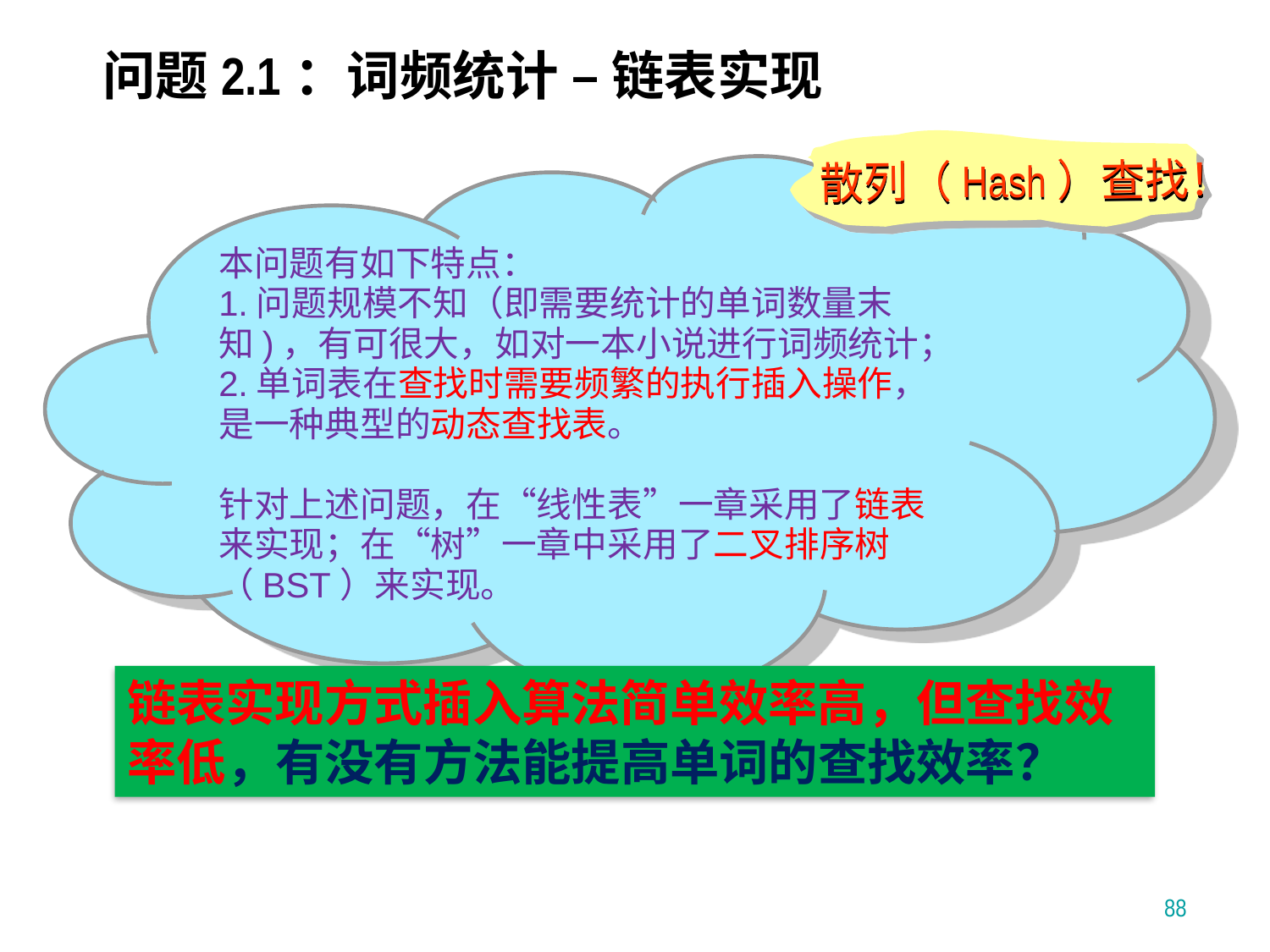

# 问题2.1：词频统计 – 链表实现

散列（Hash）查找！
本问题有如下特点：
1.问题规模不知（即需要统计的单词数量末知)，有可很大，如对一本小说进行词频统计；
2.单词表在查找时需要频繁的执行插入操作，是一种典型的动态查找表。

针对上述问题，在“线性表”一章采用了链表来实现；在“树”一章中采用了二叉排序树（BST）来实现。
链表实现方式插入算法简单效率高，但查找效率低，有没有方法能提高单词的查找效率？
88